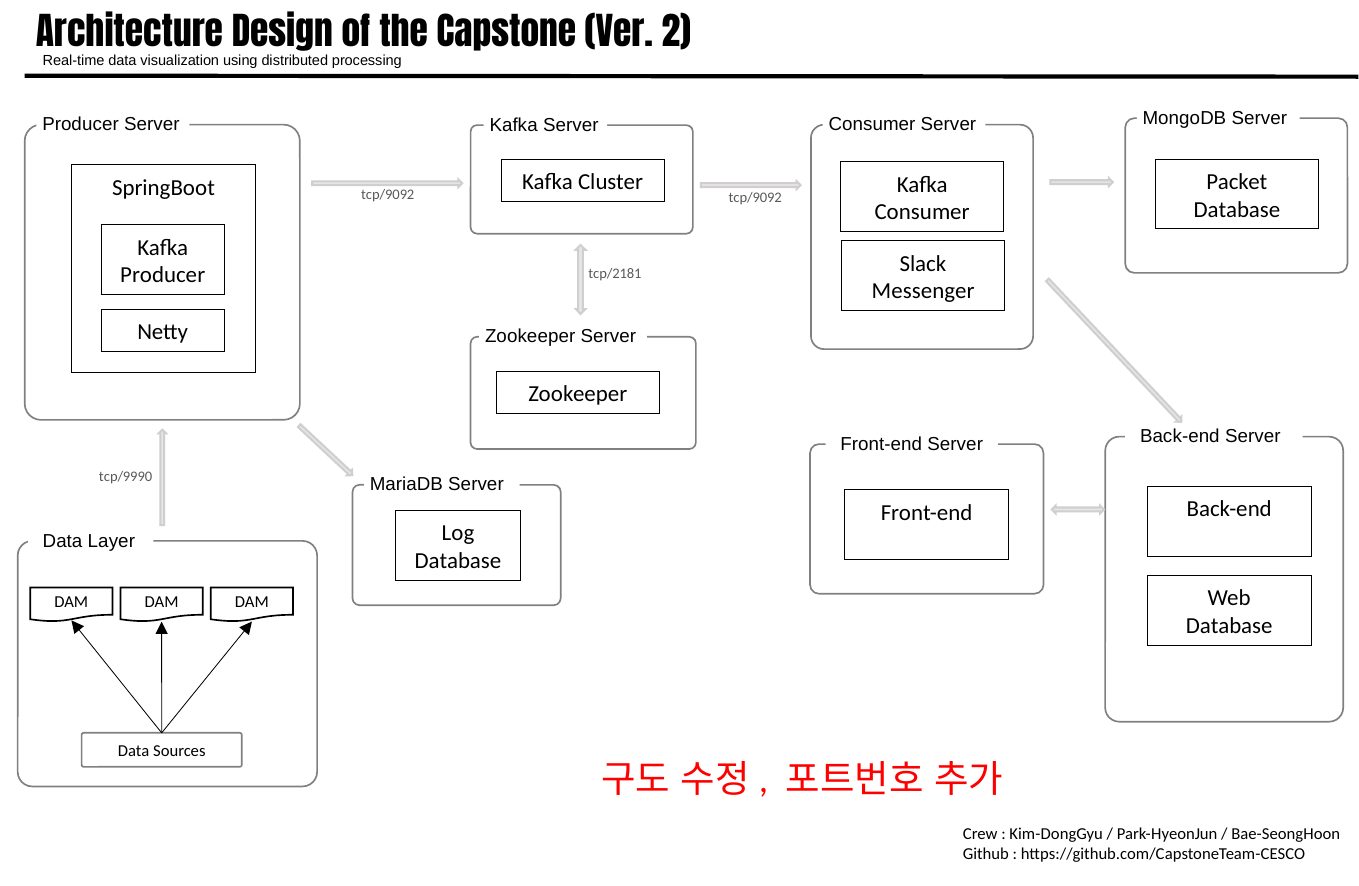

Architecture Design of the Capstone (Ver. 2)
Real-time data visualization using distributed processing
MongoDB Server
Producer Server
Consumer Server
Kafka Server

Packet
Database
Kafka Cluster
Kafka
Consumer
SpringBoot
tcp/9092

tcp/9092

Kafka Producer
Slack
Messenger

tcp/2181
Netty
Zookeeper Server

Zookeeper
Back-end Server
Front-end Server

tcp/9990
MariaDB Server

Back-end

Front-end

Log
Database
Data Layer

Web
Database
DAM
DAM
DAM
Data Sources
구도 수정, 포트번호 추가
Crew : Kim-DongGyu / Park-HyeonJun / Bae-SeongHoon
Github : https://github.com/CapstoneTeam-CESCO